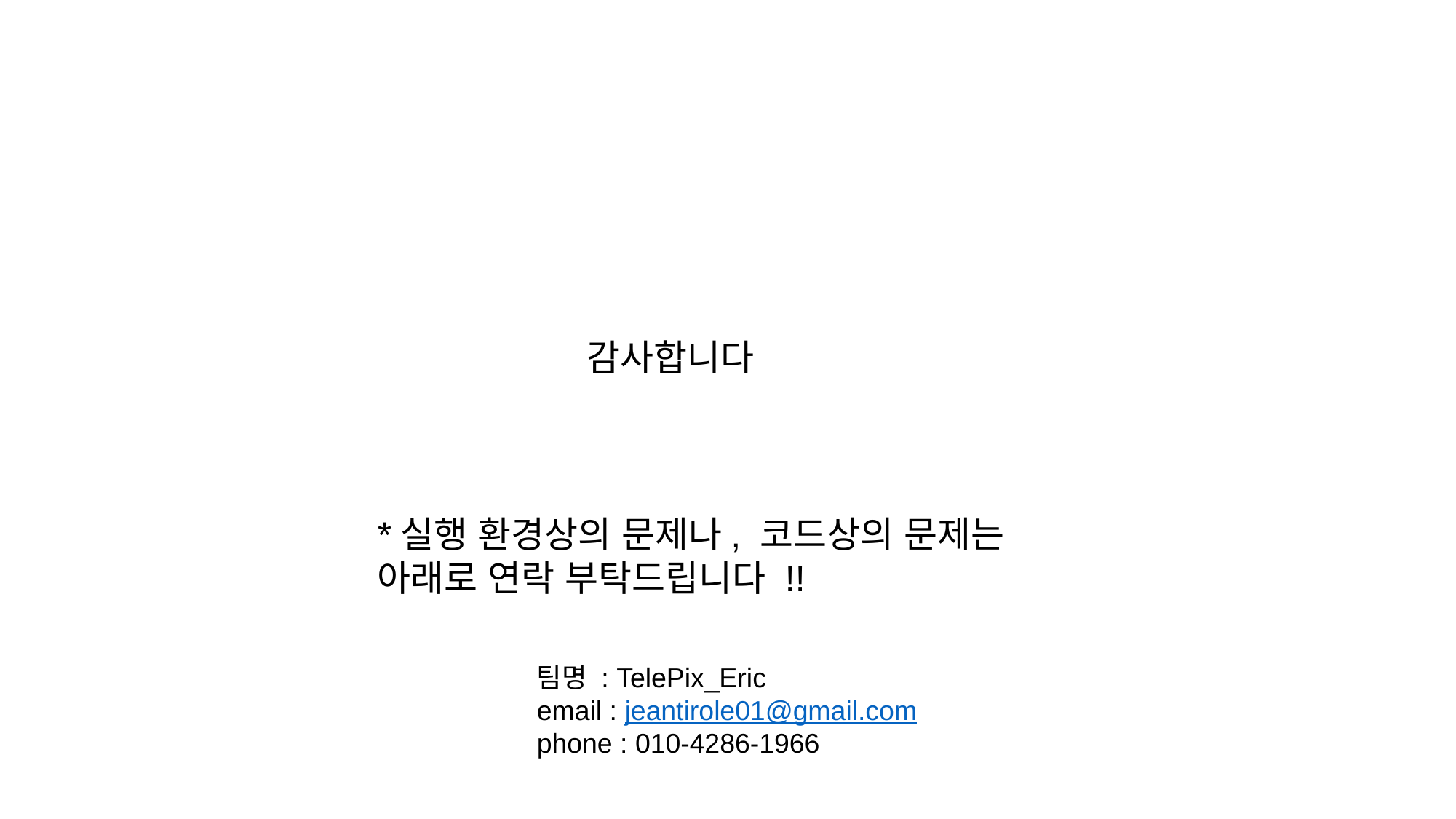

감사합니다
*실행 환경상의 문제나, 코드상의 문제는 아래로 연락 부탁드립니다 !!
팀명 : TelePix_Eric
email : jeantirole01@gmail.com
phone : 010-4286-1966